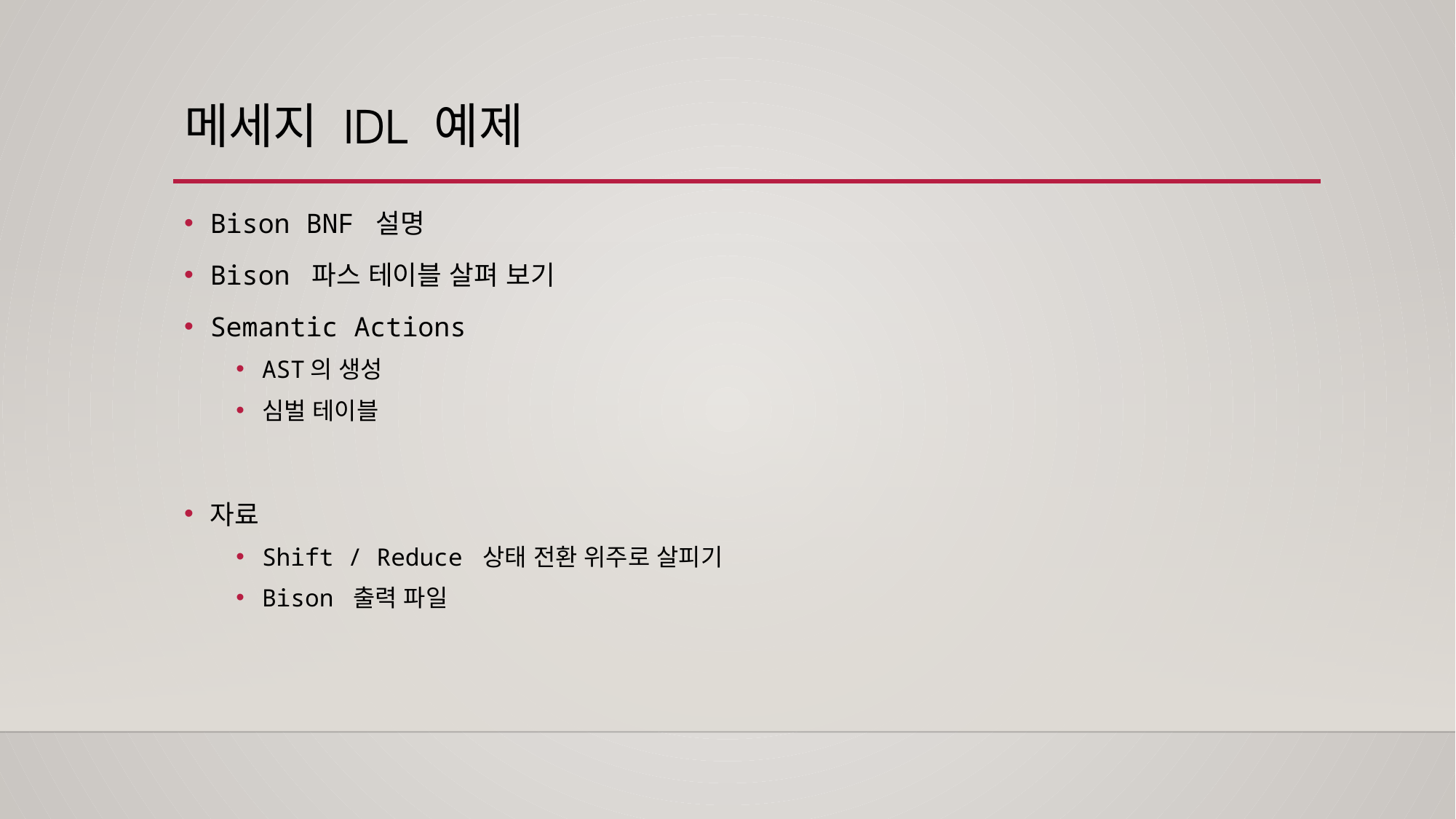

# 메세지 IDL 예제
Bison BNF 설명
Bison 파스 테이블 살펴 보기
Semantic Actions
AST의 생성
심벌 테이블

자료
Shift / Reduce 상태 전환 위주로 살피기
Bison 출력 파일